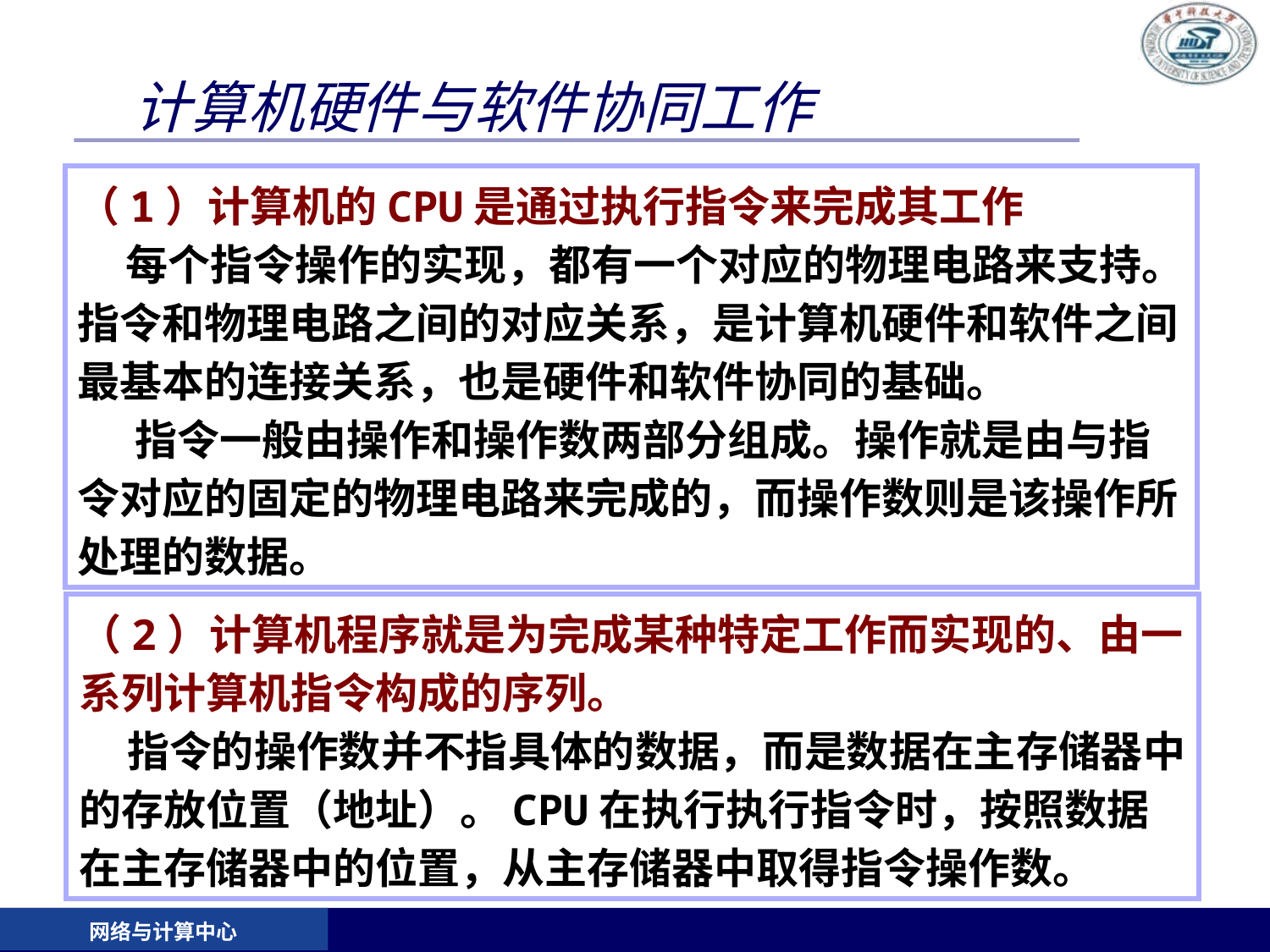

# 计算机硬件与软件协同工作
（1）计算机的CPU是通过执行指令来完成其工作
    每个指令操作的实现，都有一个对应的物理电路来支持。指令和物理电路之间的对应关系，是计算机硬件和软件之间最基本的连接关系，也是硬件和软件协同的基础。
     指令一般由操作和操作数两部分组成。操作就是由与指令对应的固定的物理电路来完成的，而操作数则是该操作所处理的数据。
（2）计算机程序就是为完成某种特定工作而实现的、由一系列计算机指令构成的序列。
    指令的操作数并不指具体的数据，而是数据在主存储器中的存放位置（地址）。CPU在执行执行指令时，按照数据在主存储器中的位置，从主存储器中取得指令操作数。
网络与计算中心